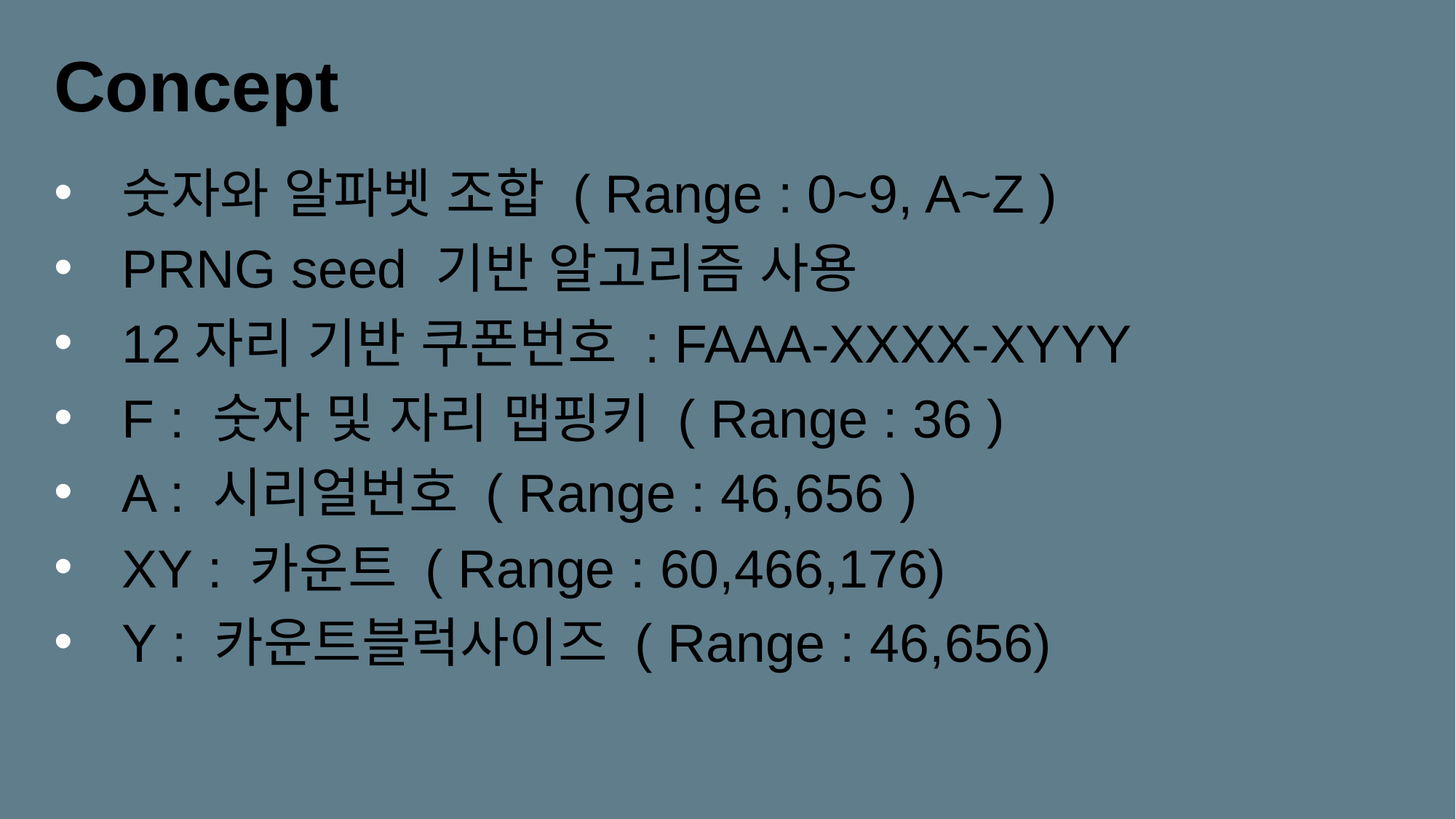

# Concept
숫자와 알파벳 조합 ( Range : 0~9, A~Z )
PRNG seed 기반 알고리즘 사용
12자리 기반 쿠폰번호 : FAAA-XXXX-XYYY
F : 숫자 및 자리 맵핑키 ( Range : 36 )
A : 시리얼번호 ( Range : 46,656 )
XY : 카운트 ( Range : 60,466,176)
Y : 카운트블럭사이즈 ( Range : 46,656)